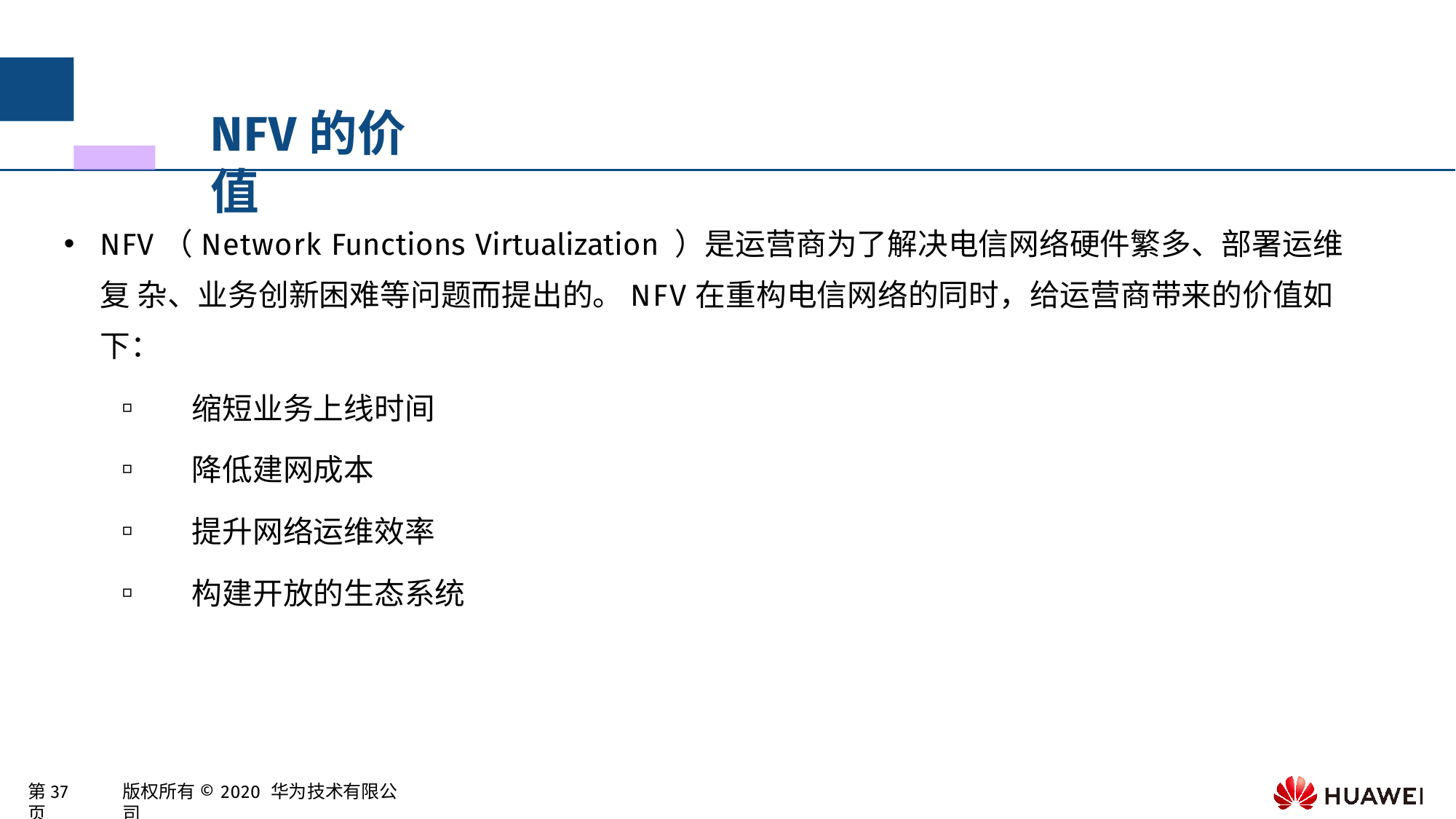

# NFV的价值

NFV（Network Functions Virtualization ）是运营商为了解决电信网络硬件繁多、部署运维复 杂、业务创新困难等问题而提出的。NFV在重构电信网络的同时，给运营商带来的价值如下：
▫	缩短业务上线时间
▫	降低建网成本
▫	提升网络运维效率
▫	构建开放的生态系统
第37页
版权所有© 2020 华为技术有限公司